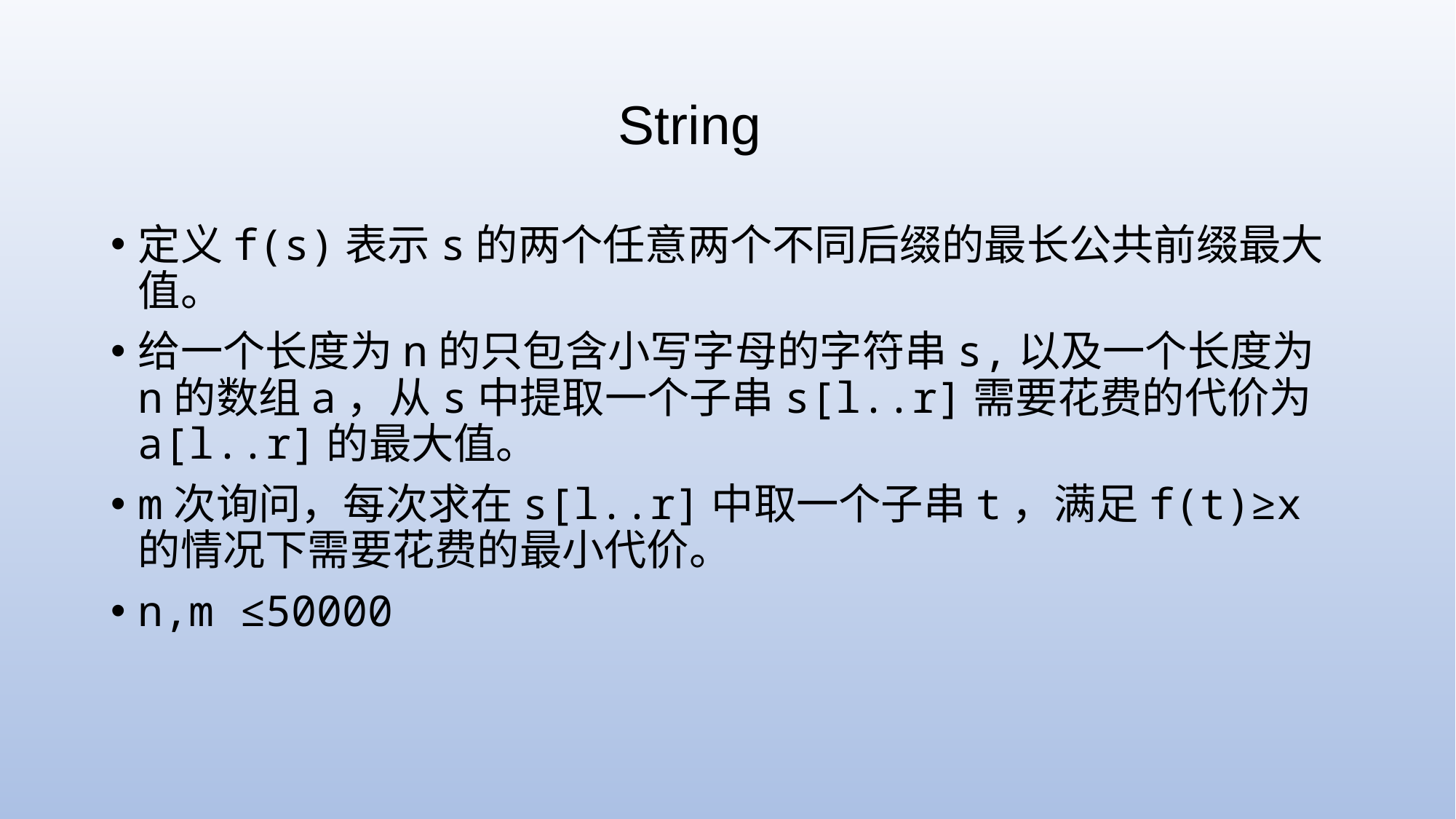

# String
定义f(s)表示s的两个任意两个不同后缀的最长公共前缀最大值。
给一个长度为n的只包含小写字母的字符串s,以及一个长度为n的数组a，从s中提取一个子串s[l..r]需要花费的代价为a[l..r]的最大值。
m次询问，每次求在s[l..r]中取一个子串t，满足f(t)≥x的情况下需要花费的最小代价。
n,m ≤50000